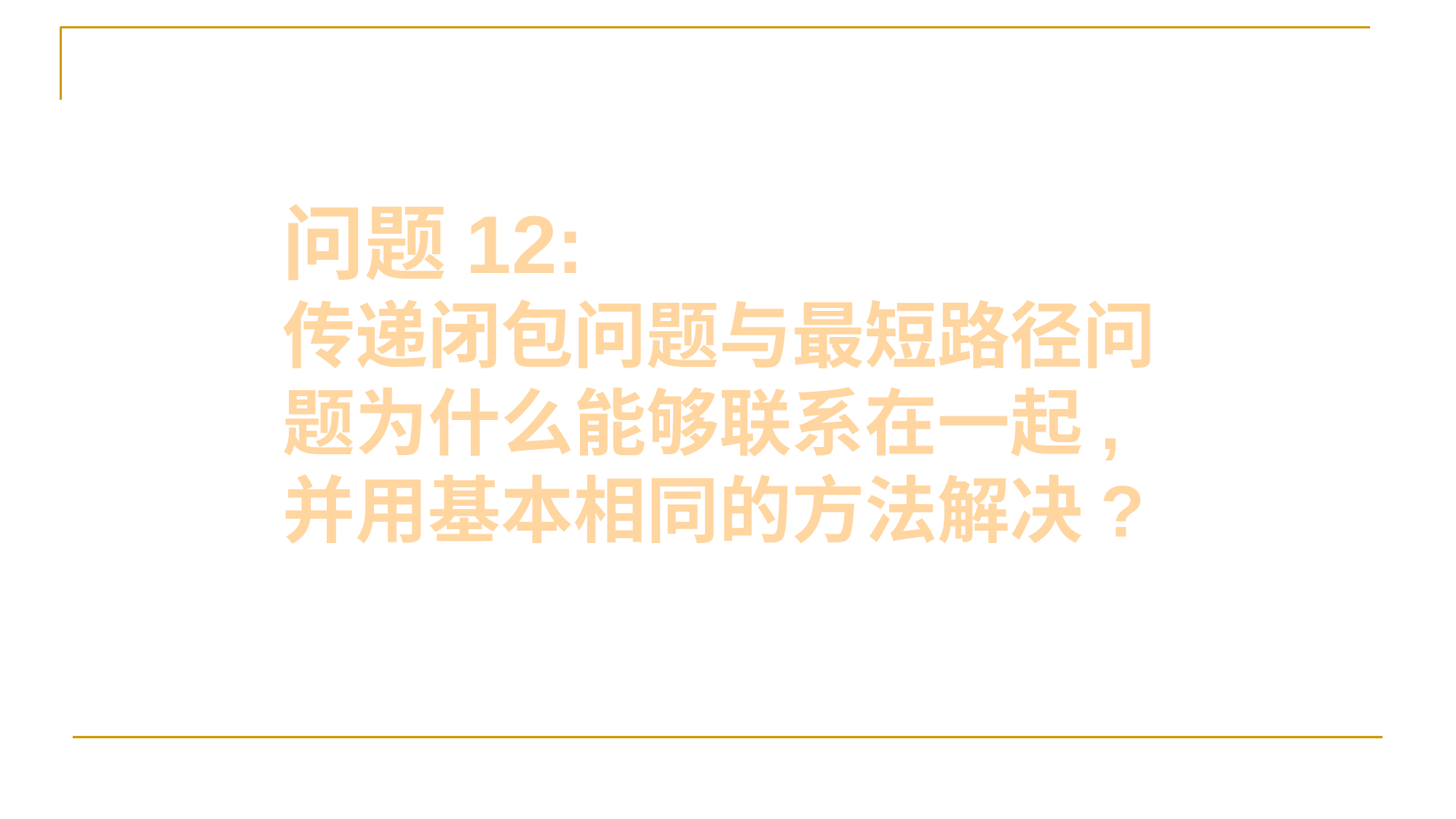

问题12:
传递闭包问题与最短路径问题为什么能够联系在一起, 并用基本相同的方法解决?